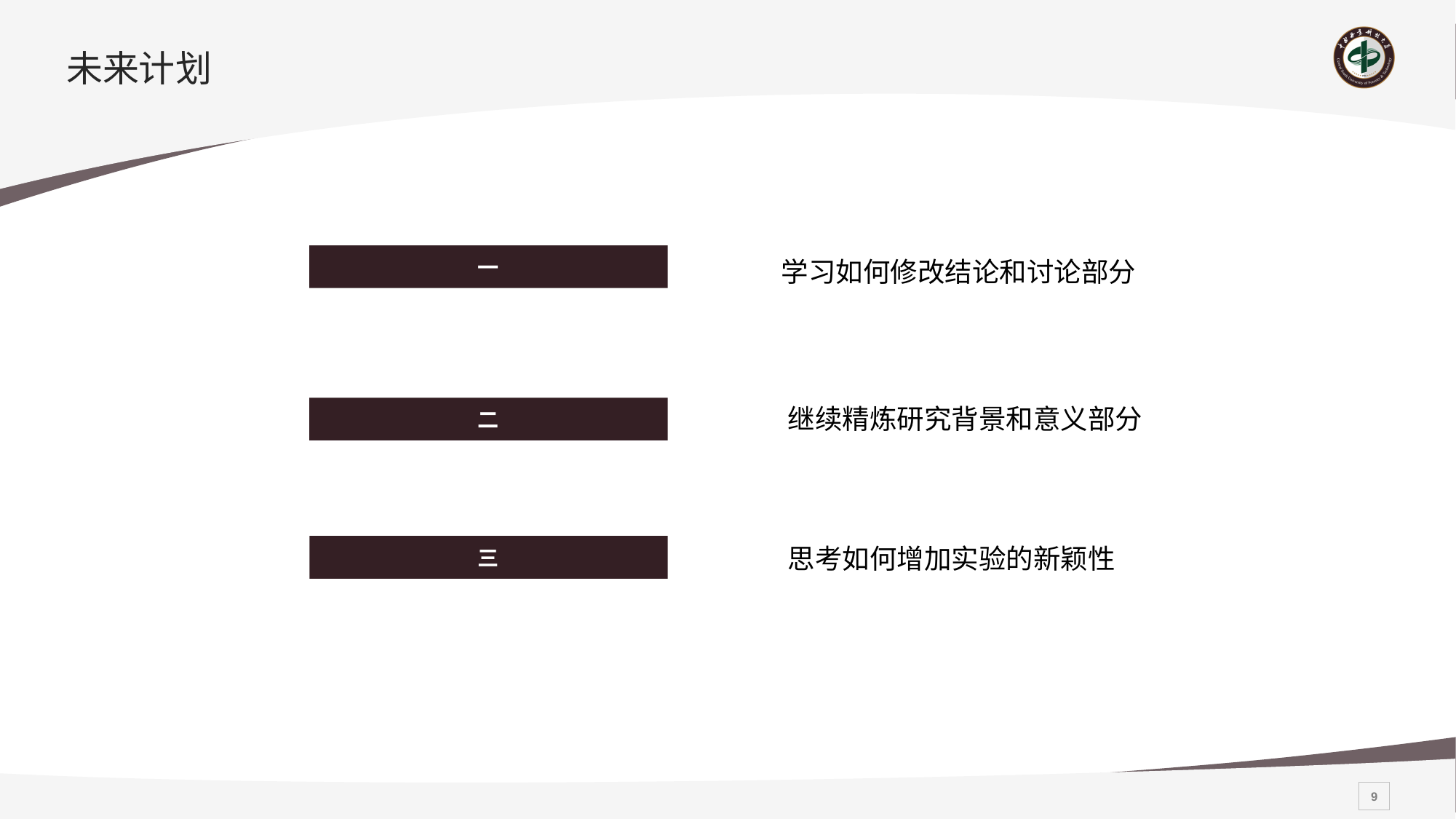

# 未来计划
学习如何修改结论和讨论部分
一
继续精炼研究背景和意义部分
二
三
思考如何增加实验的新颖性